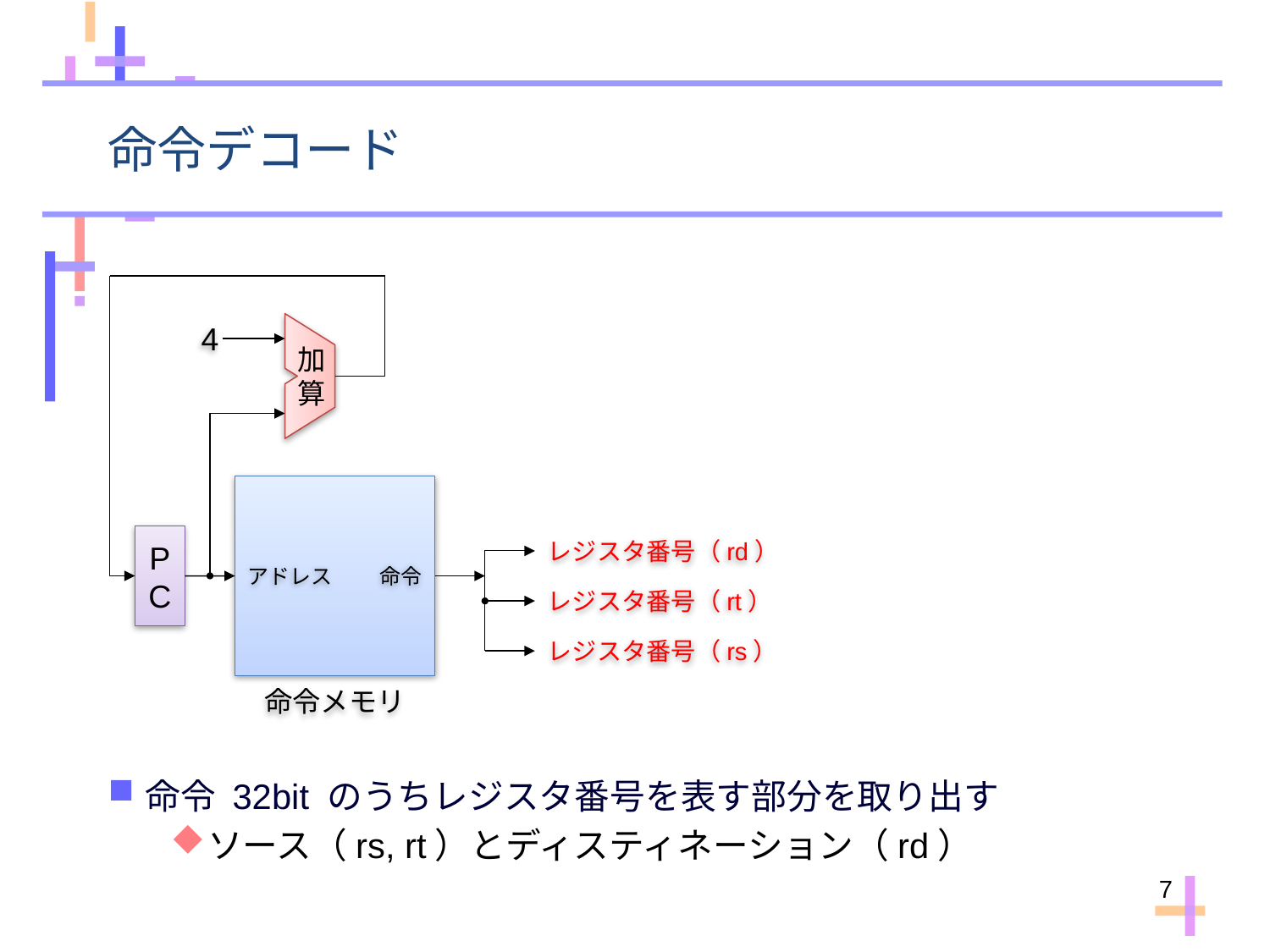

# 命令デコード

4
加算

PC
レジスタ番号（rd）

アドレス
命令
レジスタ番号（rt）
レジスタ番号（rs）
命令メモリ
命令 32bit のうちレジスタ番号を表す部分を取り出す
ソース（rs, rt）とディスティネーション（rd）
7